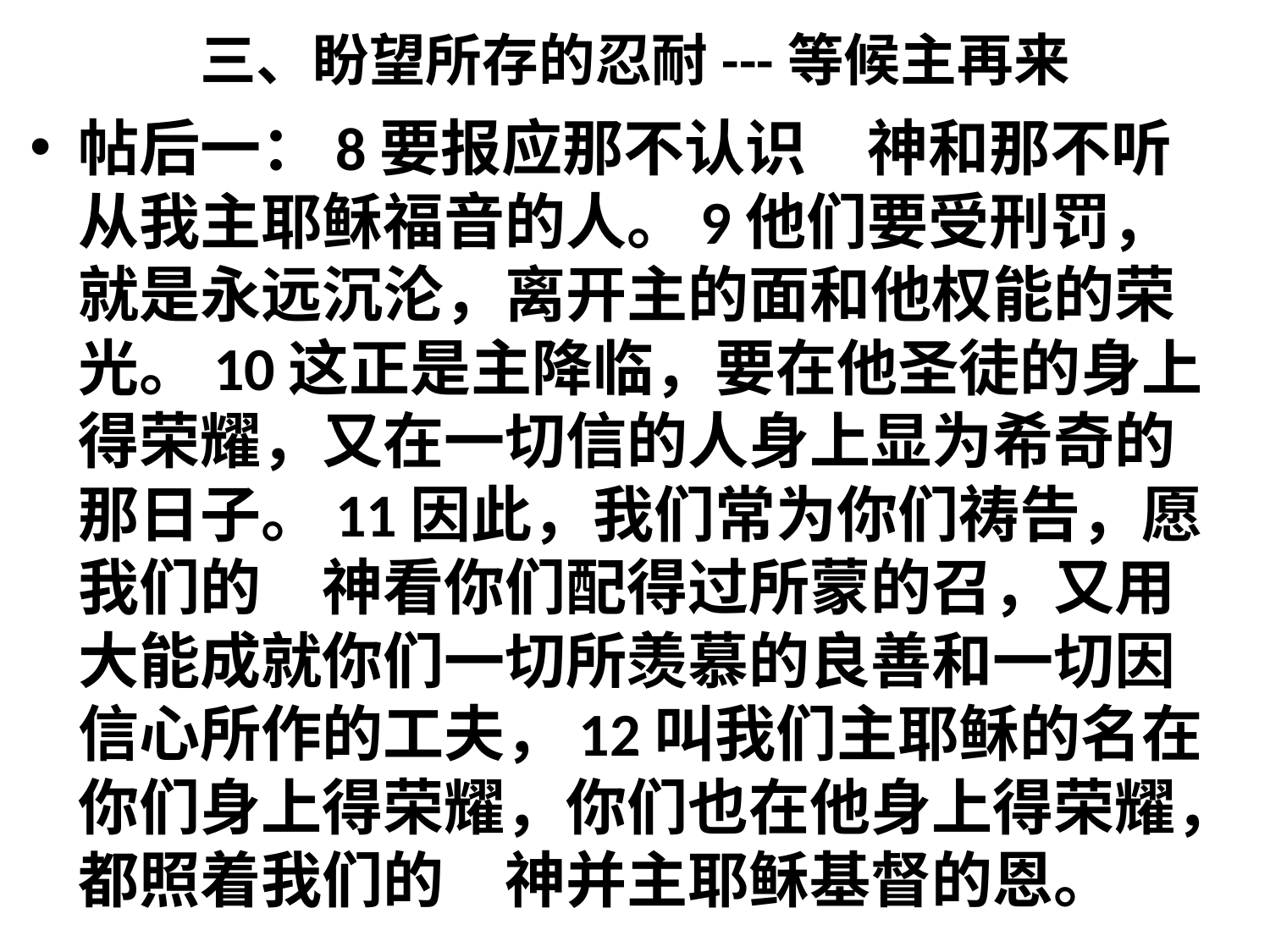

# 三、盼望所存的忍耐---等候主再来
帖后一：8要报应那不认识　神和那不听从我主耶稣福音的人。9他们要受刑罚，就是永远沉沦，离开主的面和他权能的荣光。10这正是主降临，要在他圣徒的身上得荣耀，又在一切信的人身上显为希奇的那日子。11因此，我们常为你们祷告，愿我们的　神看你们配得过所蒙的召，又用大能成就你们一切所羡慕的良善和一切因信心所作的工夫，12叫我们主耶稣的名在你们身上得荣耀，你们也在他身上得荣耀，都照着我们的　神并主耶稣基督的恩。